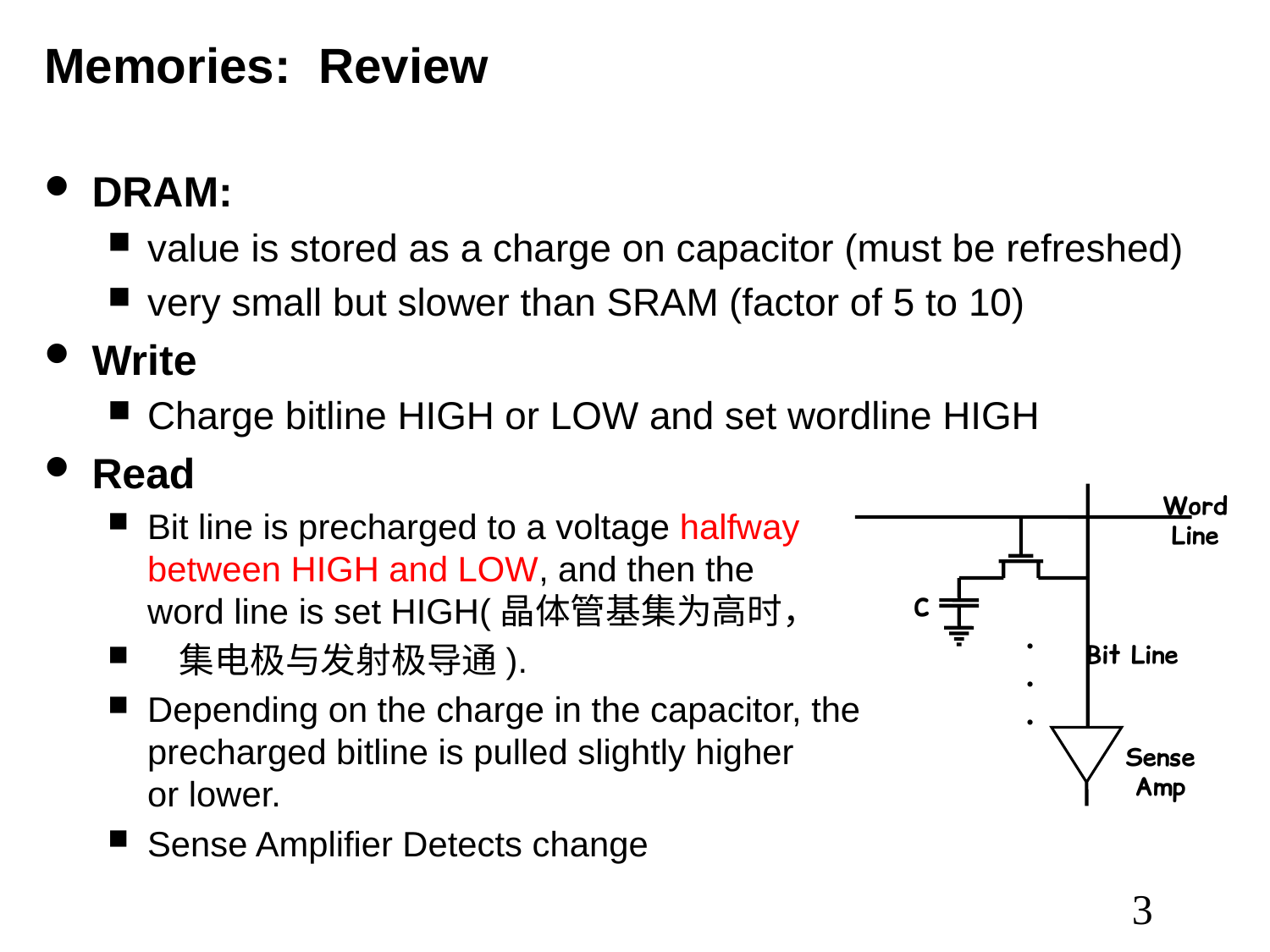

# Memories:  Review

DRAM:
value is stored as a charge on capacitor (must be refreshed)
very small but slower than SRAM (factor of 5 to 10)
Write
Charge bitline HIGH or LOW and set wordline HIGH
Read
Bit line is precharged to a voltage halfway
between HIGH and LOW, and then the
word line is set HIGH(晶体管基集为高时，
   集电极与发射极导通).
Depending on the charge in the capacitor, the
precharged bitline is pulled slightly higher
or lower.
Sense Amplifier Detects change

Word Line

C

.
.
.

Bit Line

Sense Amp